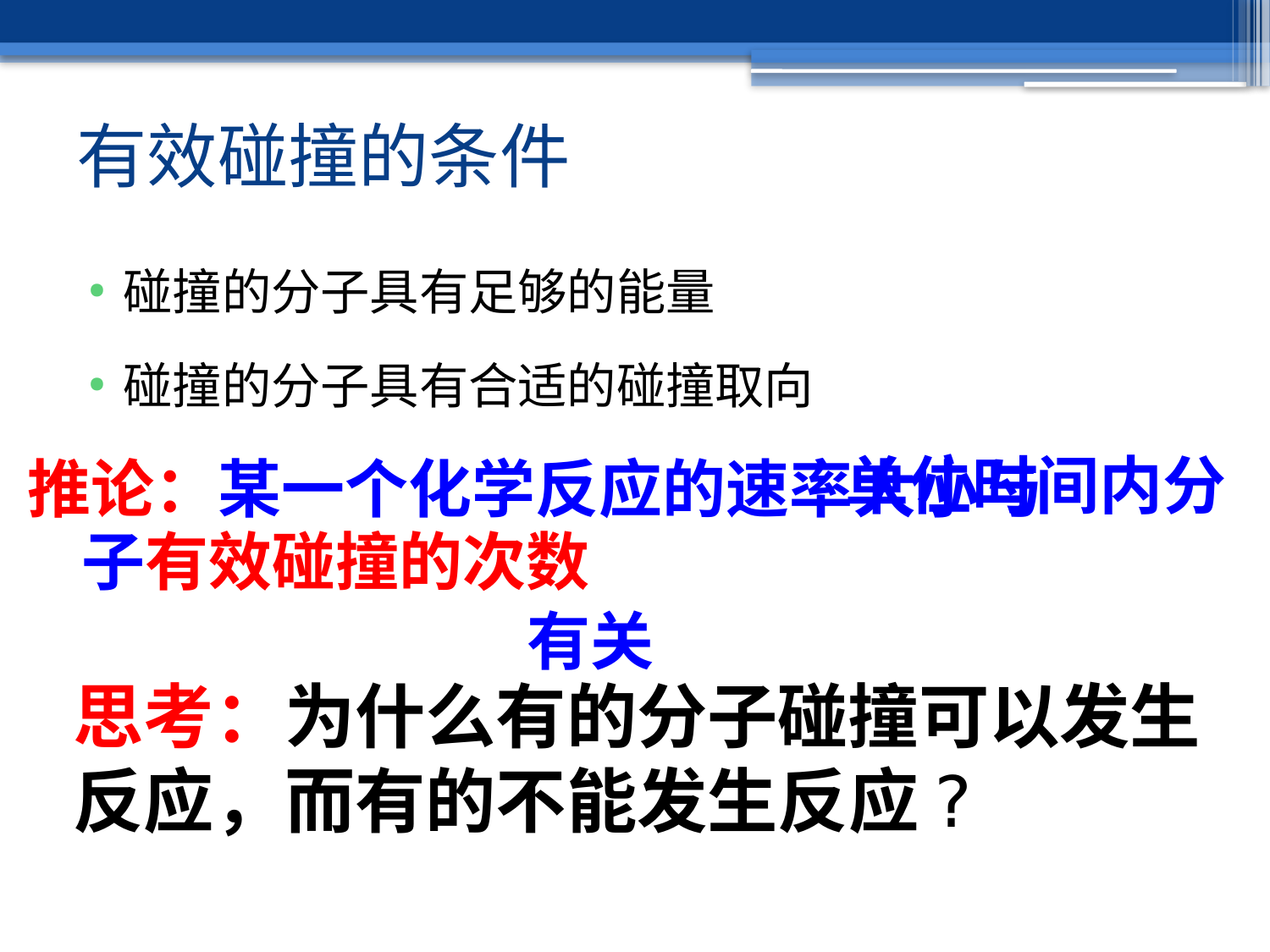

# 有效碰撞的条件
碰撞的分子具有足够的能量
碰撞的分子具有合适的碰撞取向
                                                    单位时间内分子有效碰撞的次数
推论：某一个化学反应的速率大小与                                                                         c                                        有关
思考：为什么有的分子碰撞可以发生反应，而有的不能发生反应?